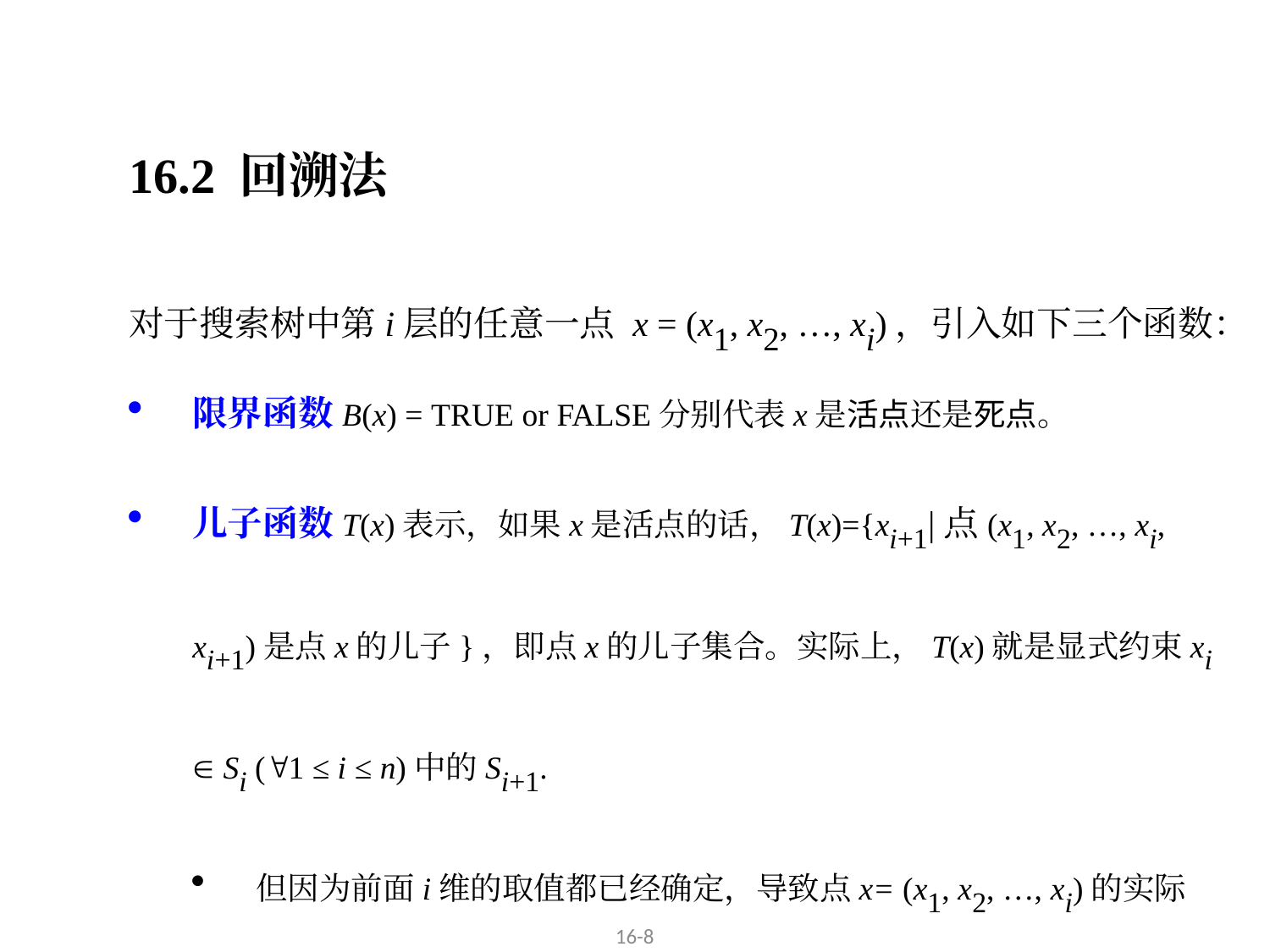

16.2 回溯法
对于搜索树中第i层的任意一点 x = (x1, x2, …, xi)，引入如下三个函数：
限界函数B(x) = true or false分别代表x是活点还是死点。
儿子函数T(x)表示，如果x是活点的话，T(x)={xi+1|点(x1, x2, …, xi, xi+1)是点x的儿子}，即点x的儿子集合。实际上，T(x)就是显式约束xi ∈ Si (∀1 ≤ i ≤ n)中的Si+1.
但因为前面i维的取值都已经确定，导致点x= (x1, x2, …, xi)的实际儿子集合比Si+1小得多.
答案函数Answer(x) = yes 表示点x是答案点，否则Answer(x) = no。函数Answer实际上是检查隐式约束是否成立。
16-8